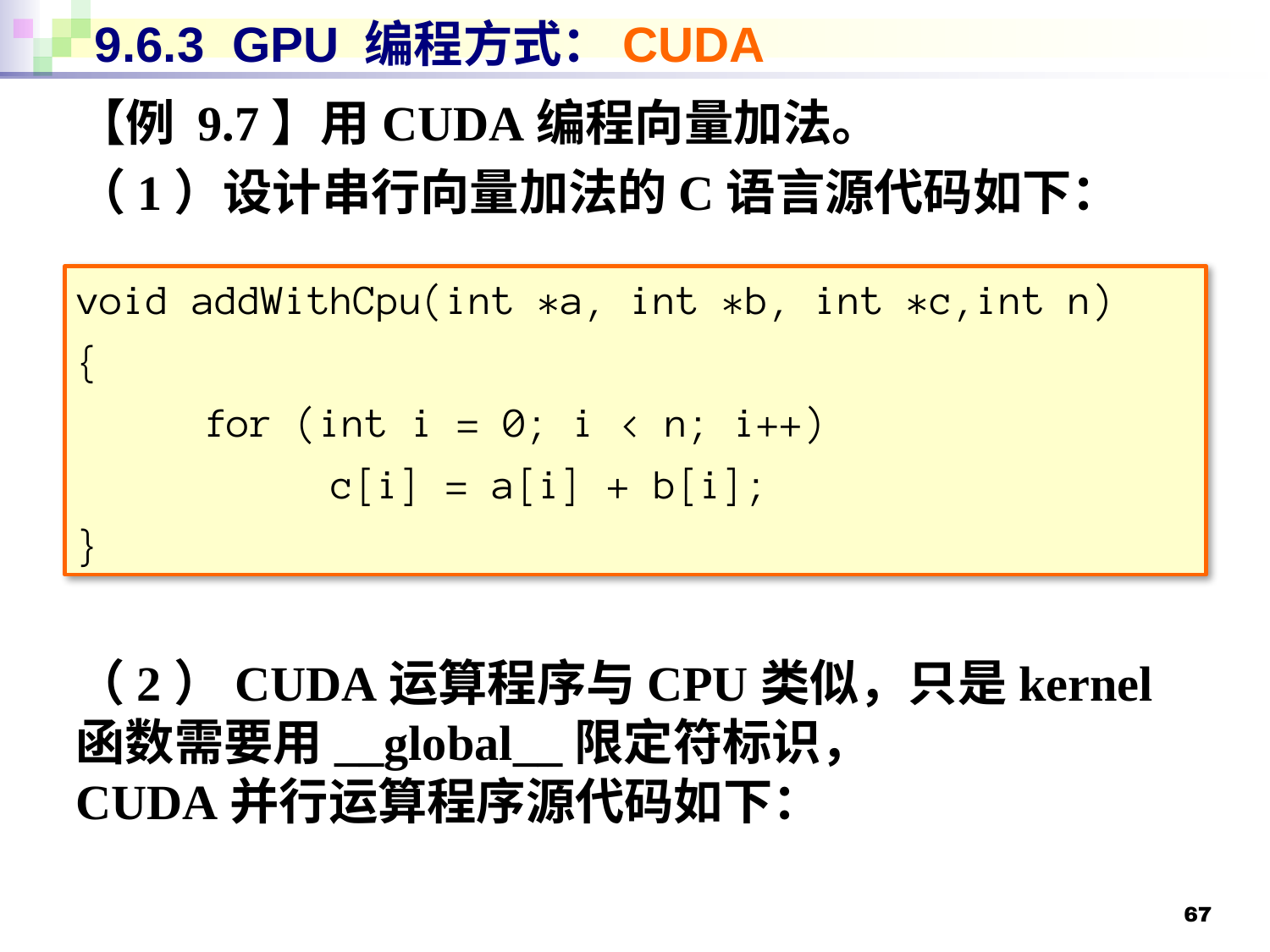

# 9.6.3  GPU 编程方式：CUDA
【例 9.7】用CUDA编程向量加法。
（1）设计串行向量加法的C语言源代码如下：
void addWithCpu(int *a, int *b, int *c,int n)
{
	for (int i = 0; i < n; i++)
		c[i] = a[i] + b[i];
}
（2）CUDA运算程序与CPU类似，只是kernel函数需要用__global__限定符标识，
CUDA并行运算程序源代码如下：
67